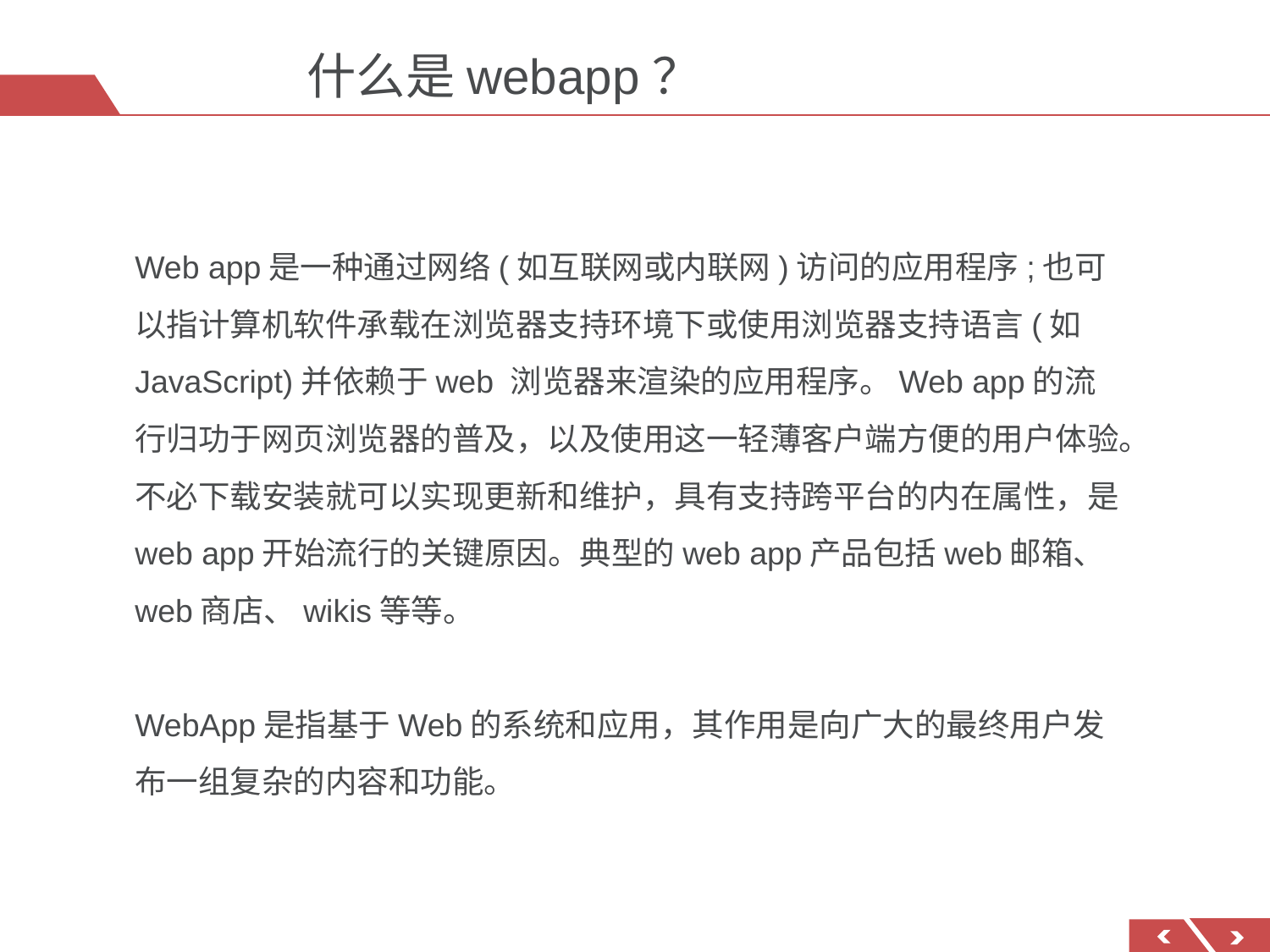

什么是webapp？
Web app是一种通过网络(如互联网或内联网)访问的应用程序;也可以指计算机软件承载在浏览器支持环境下或使用浏览器支持语言(如JavaScript)并依赖于web 浏览器来渲染的应用程序。Web app的流行归功于网页浏览器的普及，以及使用这一轻薄客户端方便的用户体验。不必下载安装就可以实现更新和维护，具有支持跨平台的内在属性，是web app开始流行的关键原因。典型的web app产品包括web邮箱、web商店、wikis等等。

WebApp是指基于Web的系统和应用，其作用是向广大的最终用户发布一组复杂的内容和功能。